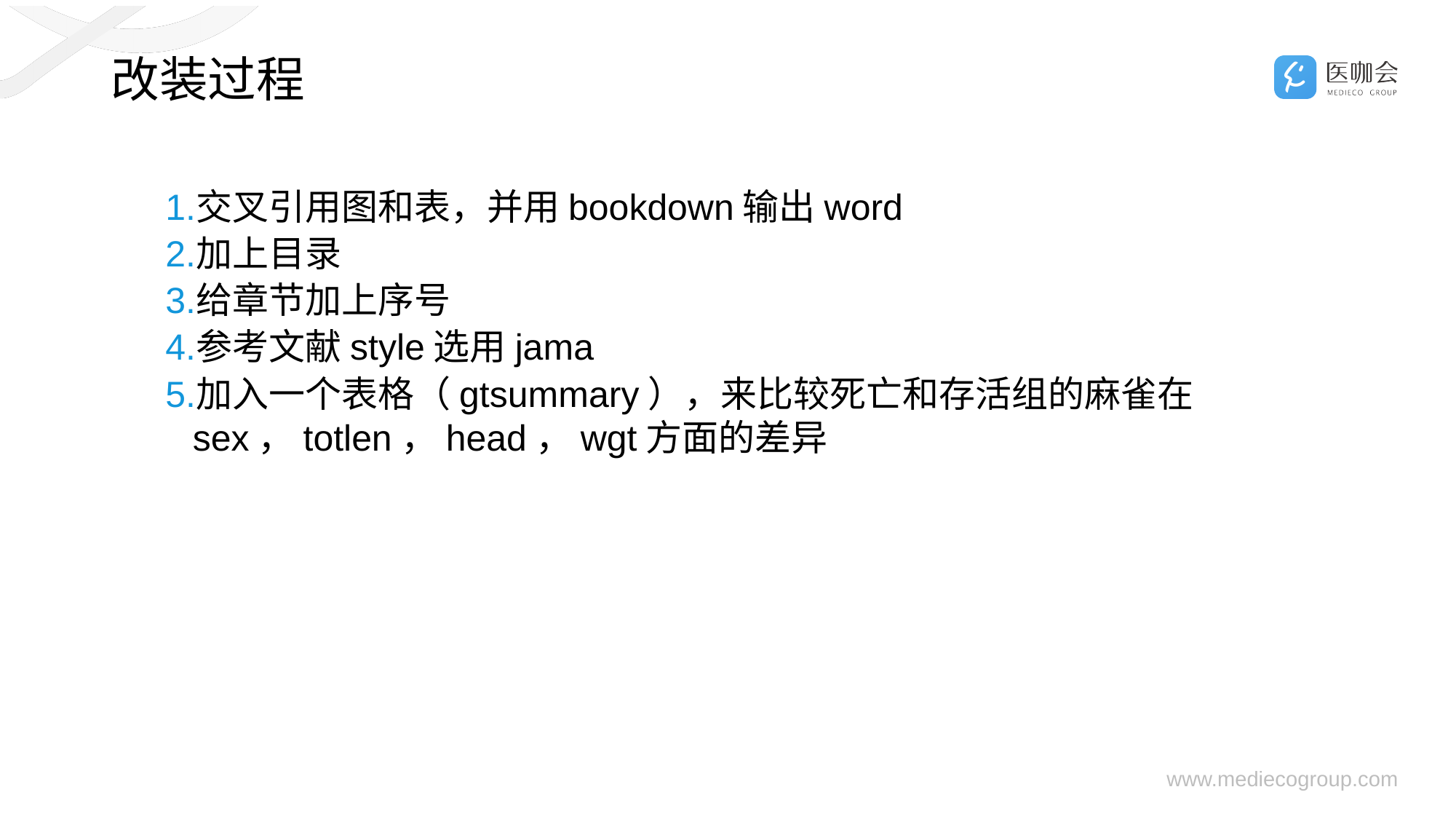

# 改装过程
交叉引用图和表，并用bookdown输出word
加上目录
给章节加上序号
参考文献style选用jama
加入一个表格（gtsummary），来比较死亡和存活组的麻雀在sex，totlen，head，wgt方面的差异